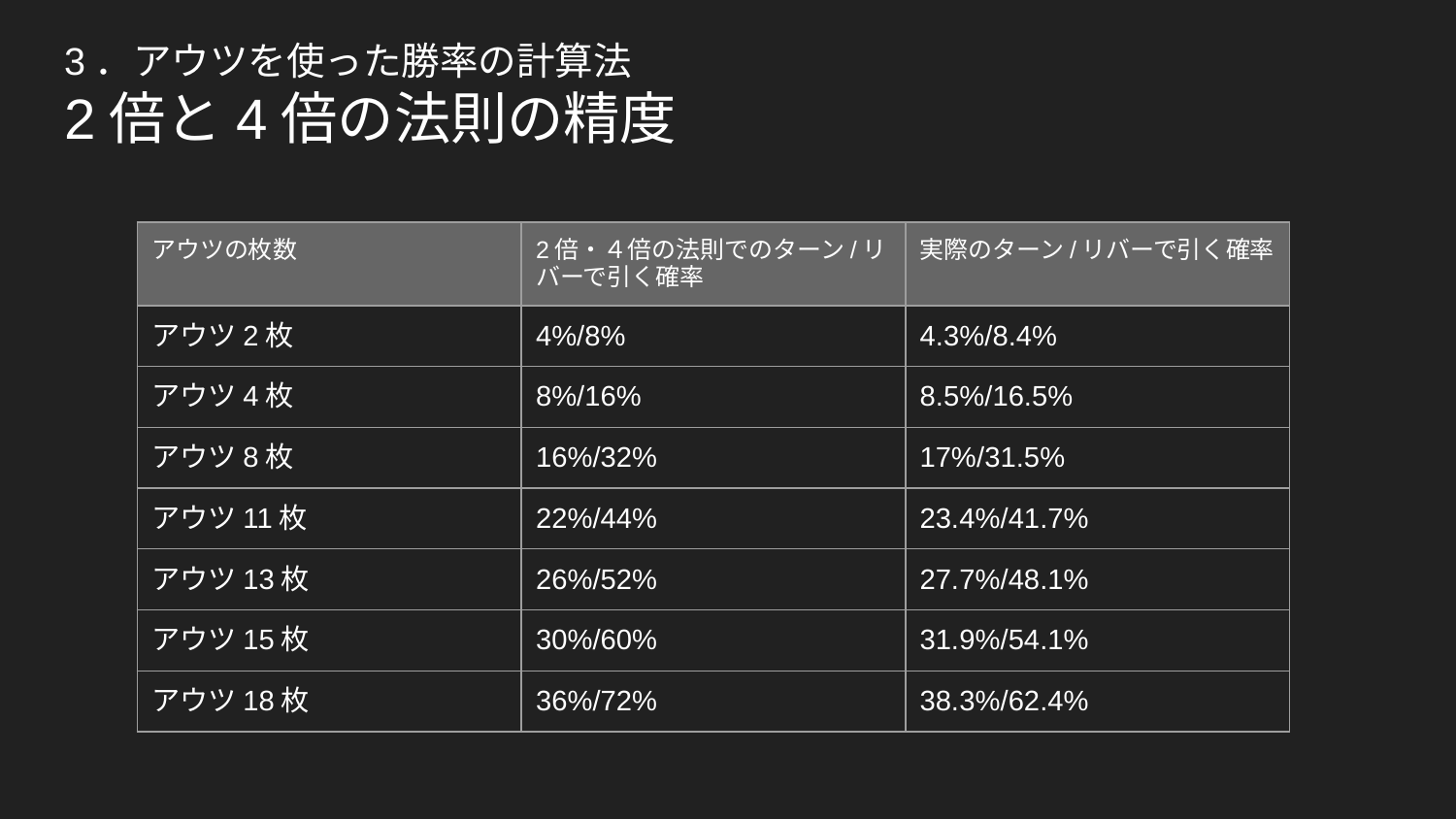

# 3．アウツを使った勝率の計算法
2倍と4倍の法則の精度

| アウツの枚数 | 2倍・４倍の法則でのターン/リバーで引く確率 | 実際のターン/リバーで引く確率 |
| --- | --- | --- |
| アウツ2枚 | 4%/8% | 4.3%/8.4% |
| アウツ4枚 | 8%/16% | 8.5%/16.5% |
| アウツ8枚 | 16%/32% | 17%/31.5% |
| アウツ11枚 | 22%/44% | 23.4%/41.7% |
| アウツ13枚 | 26%/52% | 27.7%/48.1% |
| アウツ15枚 | 30%/60% | 31.9%/54.1% |
| アウツ18枚 | 36%/72% | 38.3%/62.4% |